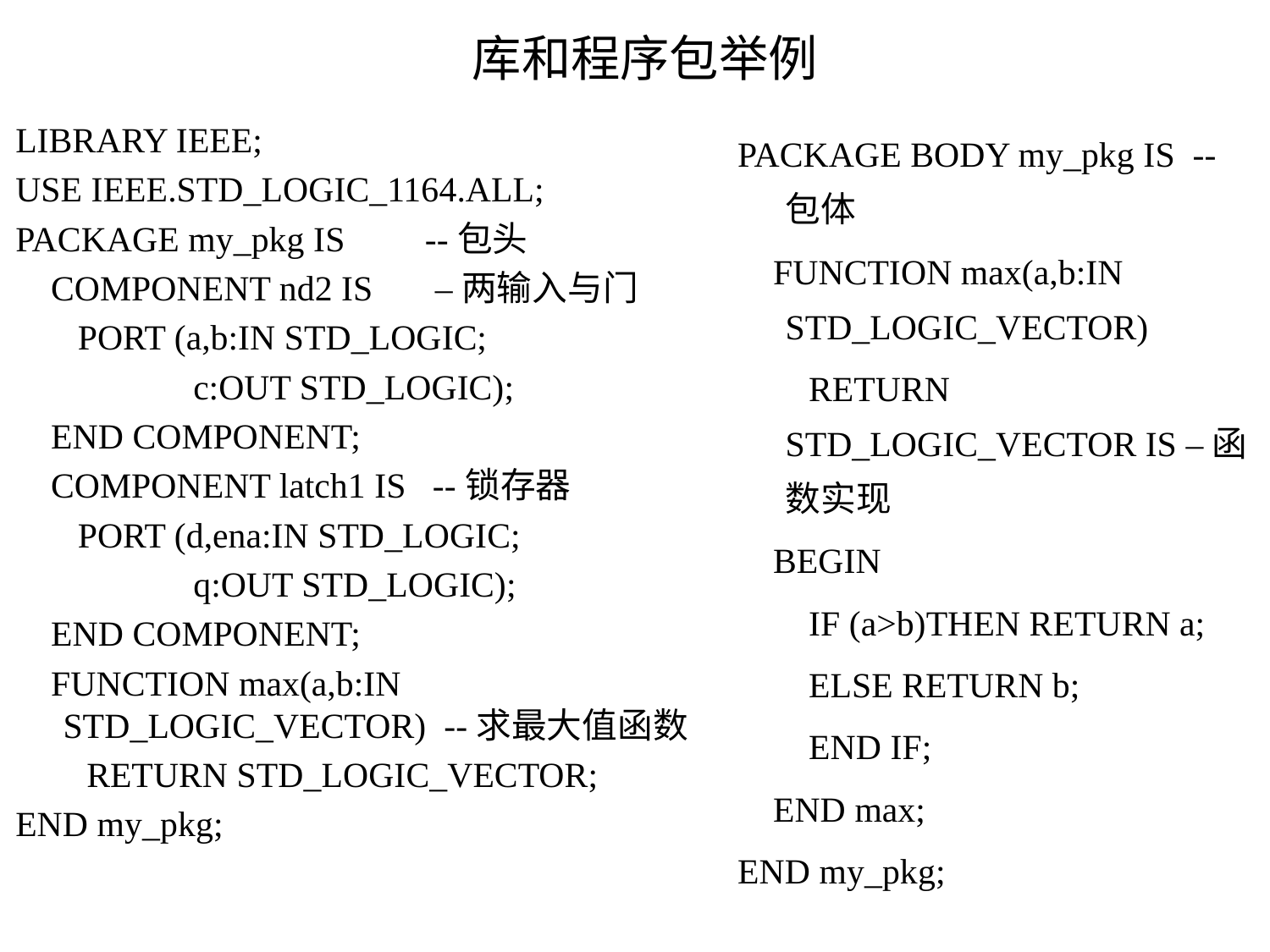

# 库和程序包举例
LIBRARY IEEE;
USE IEEE.STD_LOGIC_1164.ALL;
PACKAGE my_pkg IS         --包头
    COMPONENT nd2 IS       –两输入与门
       PORT (a,b:IN STD_LOGIC;
                    c:OUT STD_LOGIC);
    END COMPONENT;
    COMPONENT latch1 IS   --锁存器
       PORT (d,ena:IN STD_LOGIC;
                    q:OUT STD_LOGIC);
    END COMPONENT;
    FUNCTION max(a,b:IN STD_LOGIC_VECTOR)  --求最大值函数
        RETURN STD_LOGIC_VECTOR;
END my_pkg;
PACKAGE BODY my_pkg IS  --包体
    FUNCTION max(a,b:IN STD_LOGIC_VECTOR)
        RETURN STD_LOGIC_VECTOR IS –函数实现
    BEGIN
        IF (a>b)THEN RETURN a;
        ELSE RETURN b;
        END IF;
    END max;
END my_pkg;